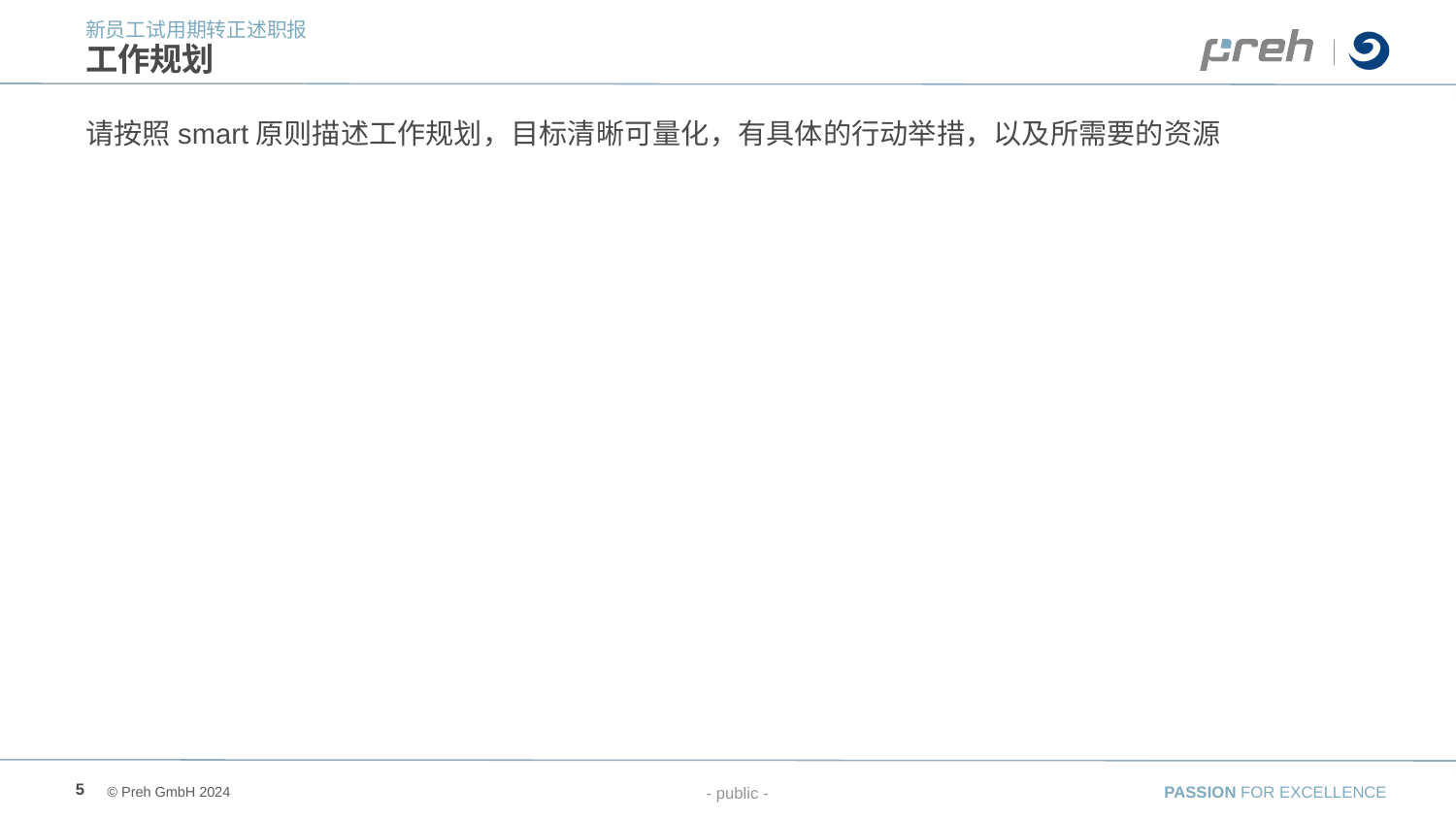

新员工试用期转正述职报
# 工作规划
请按照smart原则描述工作规划，目标清晰可量化，有具体的行动举措，以及所需要的资源